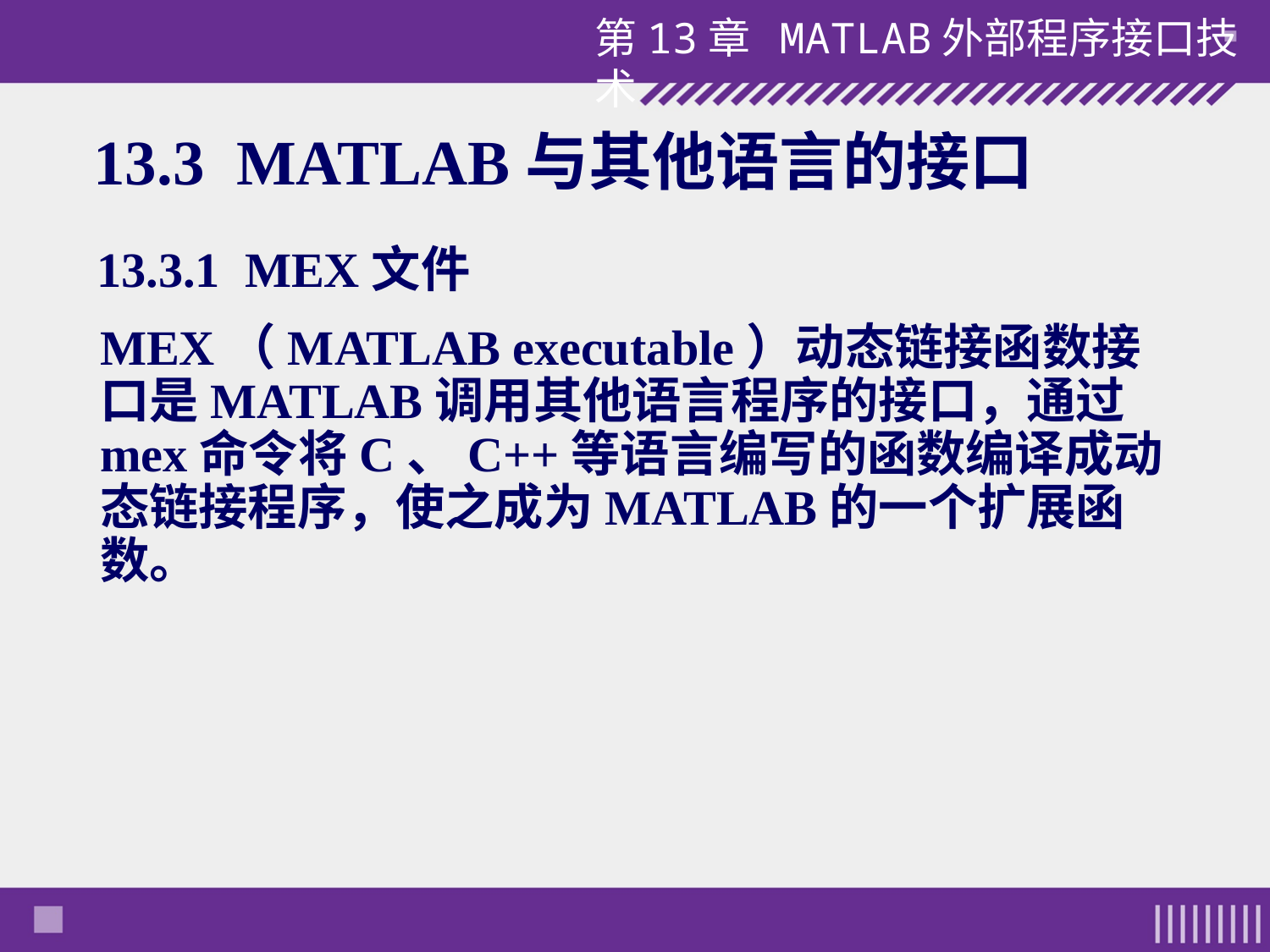

# 13.3  MATLAB与其他语言的接口
13.3.1  MEX文件
MEX（MATLAB executable）动态链接函数接口是MATLAB调用其他语言程序的接口，通过mex命令将C、C++等语言编写的函数编译成动态链接程序，使之成为MATLAB的一个扩展函数。